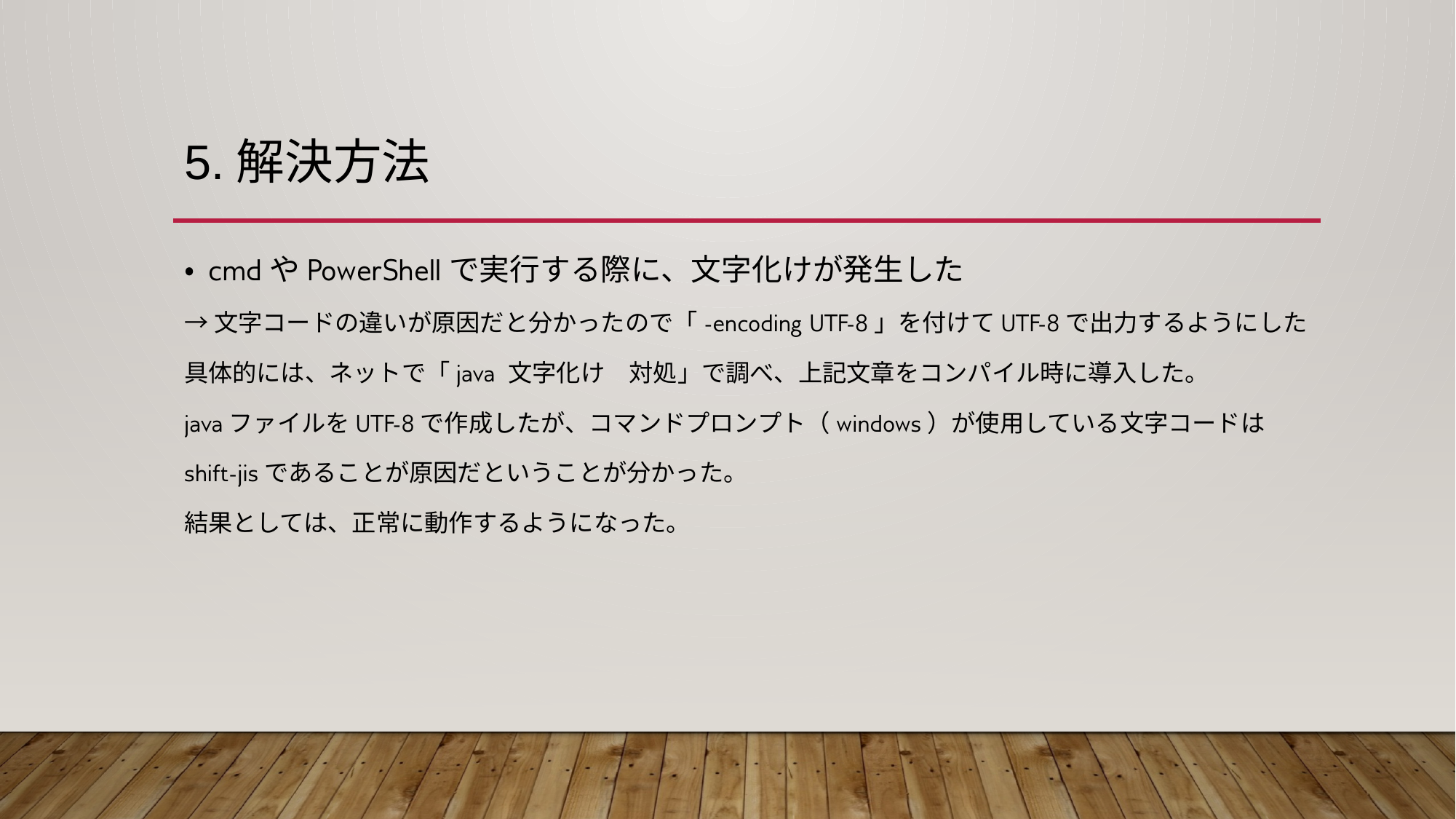

# 5.解決方法
・ cmdやPowerShellで実行する際に、文字化けが発生した
→文字コードの違いが原因だと分かったので「-encoding UTF-8」を付けてUTF-8で出力するようにした
具体的には、ネットで「java 文字化け　対処」で調べ、上記文章をコンパイル時に導入した。
javaファイルをUTF-8で作成したが、コマンドプロンプト（windows）が使用している文字コードは
shift-jisであることが原因だということが分かった。
結果としては、正常に動作するようになった。